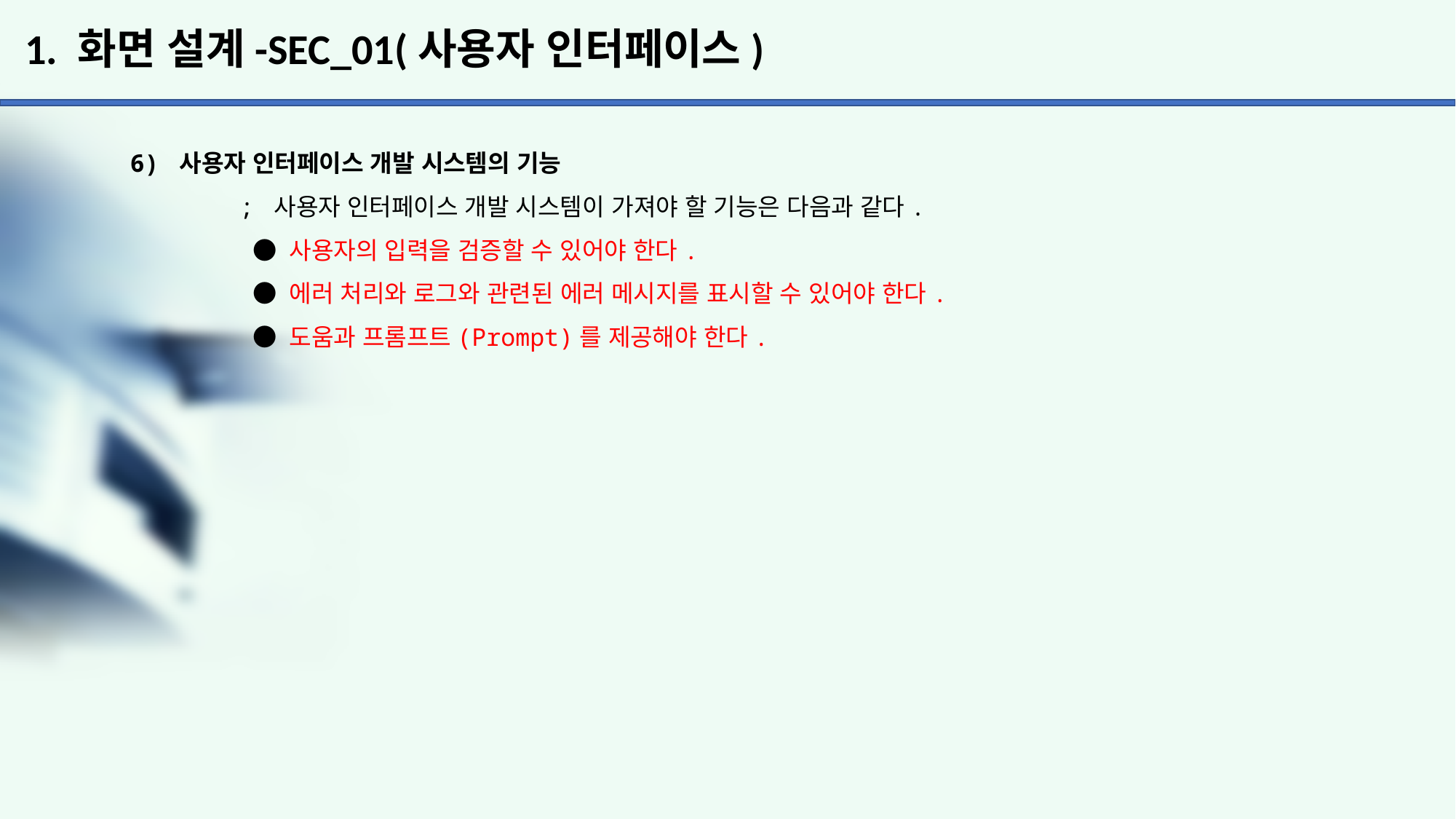

# 1. 화면 설계-SEC_01(사용자 인터페이스)
6) 사용자 인터페이스 개발 시스템의 기능
	; 사용자 인터페이스 개발 시스템이 가져야 할 기능은 다음과 같다.
	  ● 사용자의 입력을 검증할 수 있어야 한다.
	  ● 에러 처리와 로그와 관련된 에러 메시지를 표시할 수 있어야 한다.
	  ● 도움과 프롬프트(Prompt)를 제공해야 한다.